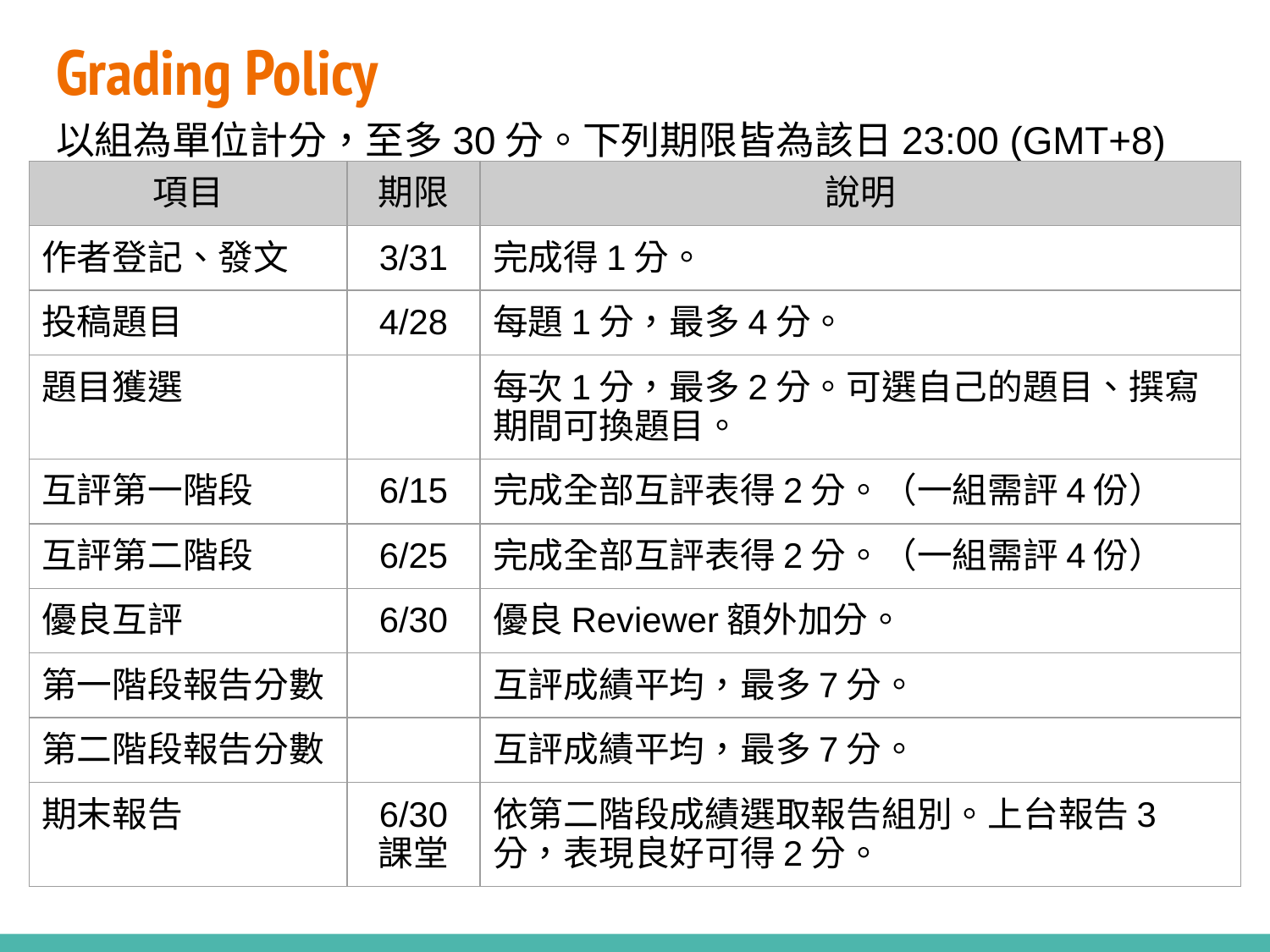

# Grading Policy
以組為單位計分，至多30分。下列期限皆為該日23:00 (GMT+8)
| 項目 | 期限 | 說明 |
| --- | --- | --- |
| 作者登記、發文 | 3/31 | 完成得1分。 |
| 投稿題目 | 4/28 | 每題1分，最多4分。 |
| 題目獲選 |  | 每次1分，最多2分。可選自己的題目、撰寫期間可換題目。 |
| 互評第一階段 | 6/15 | 完成全部互評表得2分。（一組需評4份） |
| 互評第二階段 | 6/25 | 完成全部互評表得2分。（一組需評4份） |
| 優良互評 | 6/30 | 優良Reviewer額外加分。 |
| 第一階段報告分數 |  | 互評成績平均，最多7分。 |
| 第二階段報告分數 |  | 互評成績平均，最多7分。 |
| 期末報告 | 6/30 課堂 | 依第二階段成績選取報告組別。上台報告3分，表現良好可得2分。 |